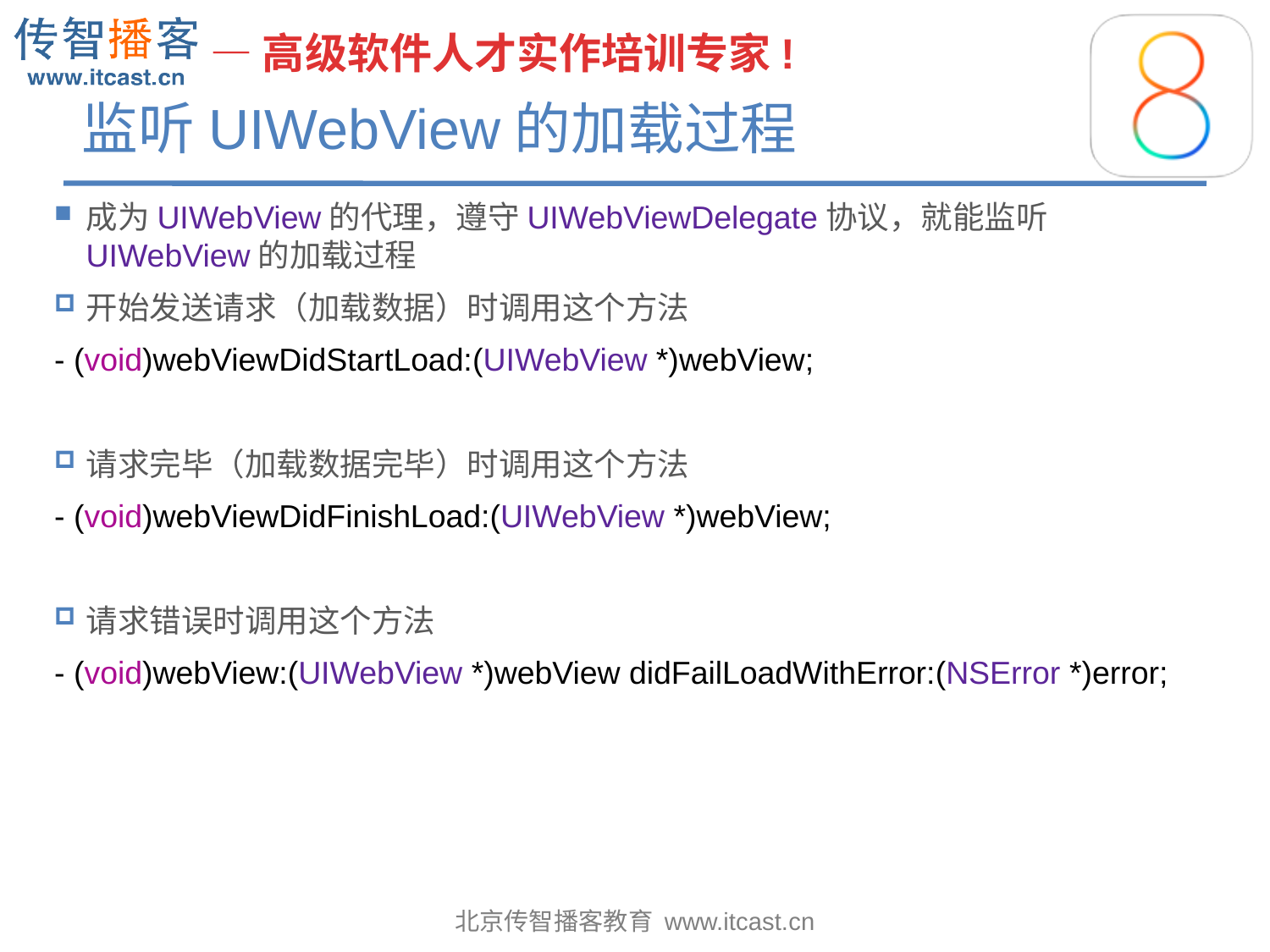

# 监听UIWebView的加载过程
成为UIWebView的代理，遵守UIWebViewDelegate协议，就能监听UIWebView的加载过程
开始发送请求（加载数据）时调用这个方法
- (void)webViewDidStartLoad:(UIWebView *)webView;

请求完毕（加载数据完毕）时调用这个方法
- (void)webViewDidFinishLoad:(UIWebView *)webView;

请求错误时调用这个方法
- (void)webView:(UIWebView *)webView didFailLoadWithError:(NSError *)error;